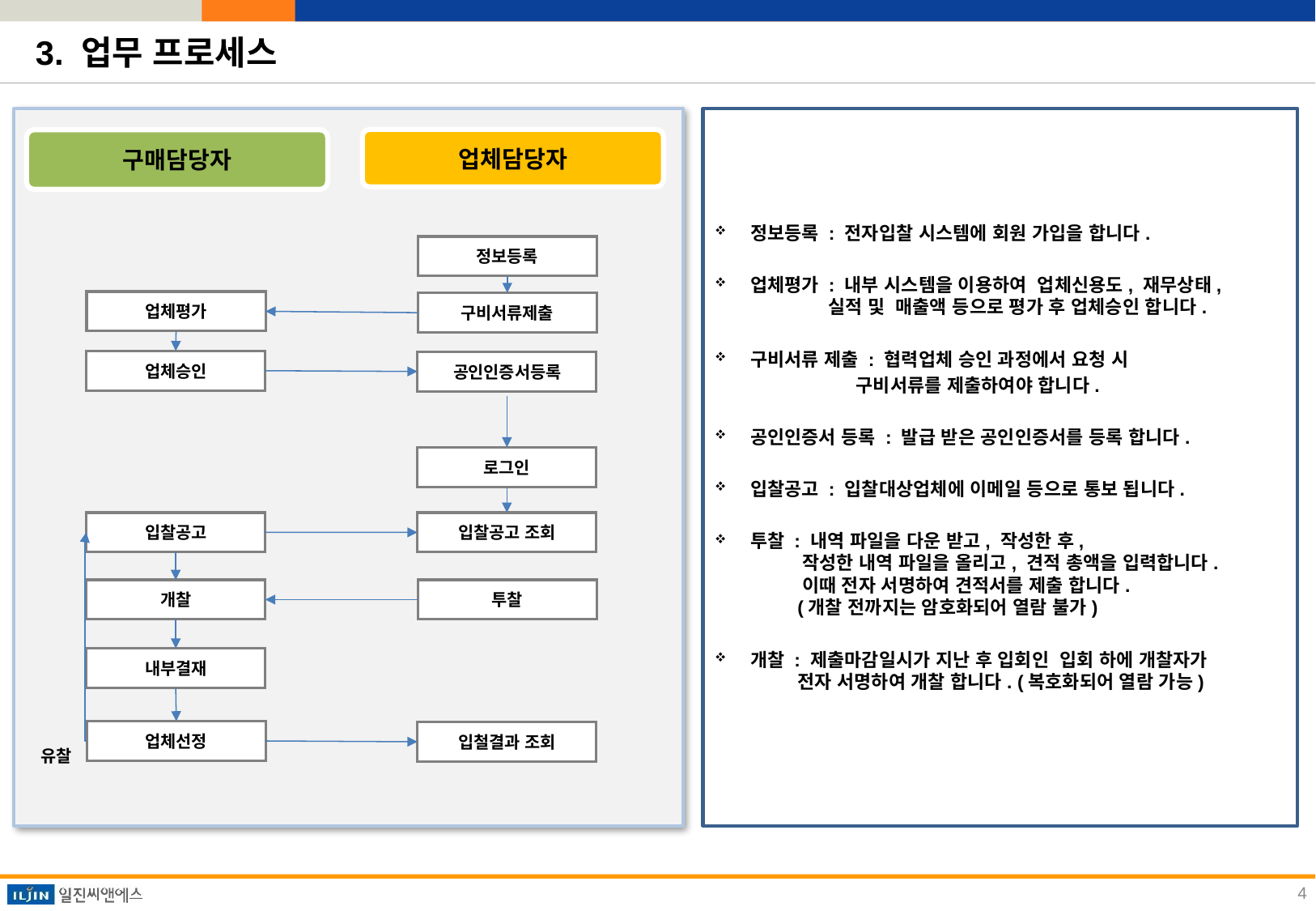

3. 업무 프로세스

정보등록 : 전자입찰 시스템에 회원 가입을 합니다.

업체평가 : 내부 시스템을 이용하여  업체신용도, 재무상태,
              실적 및  매출액 등으로 평가 후 업체승인 합니다.

구비서류 제출 : 협력업체 승인 과정에서 요청 시
                          구비서류를 제출하여야 합니다.

공인인증서 등록 : 발급 받은 공인인증서를 등록 합니다.

입찰공고 : 입찰대상업체에 이메일 등으로 통보 됩니다.

투찰 : 내역 파일을 다운 받고, 작성한 후,
         작성한 내역 파일을 올리고, 견적 총액을 입력합니다.
         이때 전자 서명하여 견적서를 제출 합니다.
         (개찰 전까지는 암호화되어 열람 불가)

개찰 : 제출마감일시가 지난 후 입회인  입회 하에 개찰자가
         전자 서명하여 개찰 합니다. (복호화되어 열람 가능)

업체담당자
구매담당자
정보등록
업체평가
구비서류제출
업체승인
공인인증서등록
로그인
입찰공고
입찰공고 조회
개찰
투찰
내부결재
업체선정
입철결과 조회
유찰